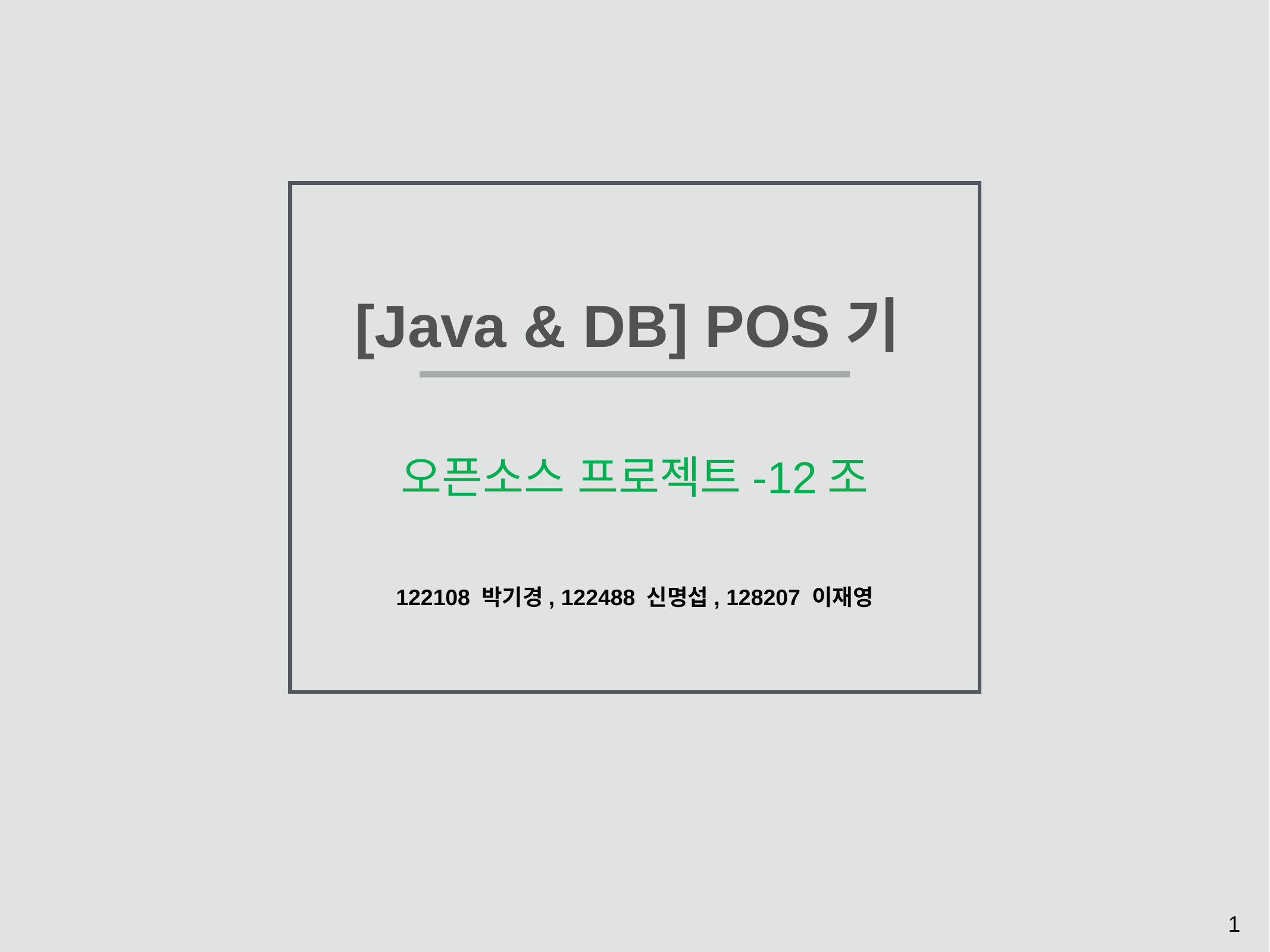

[Java & DB] POS기

오픈소스 프로젝트-12조
122108 박기경, 122488 신명섭, 128207 이재영
1